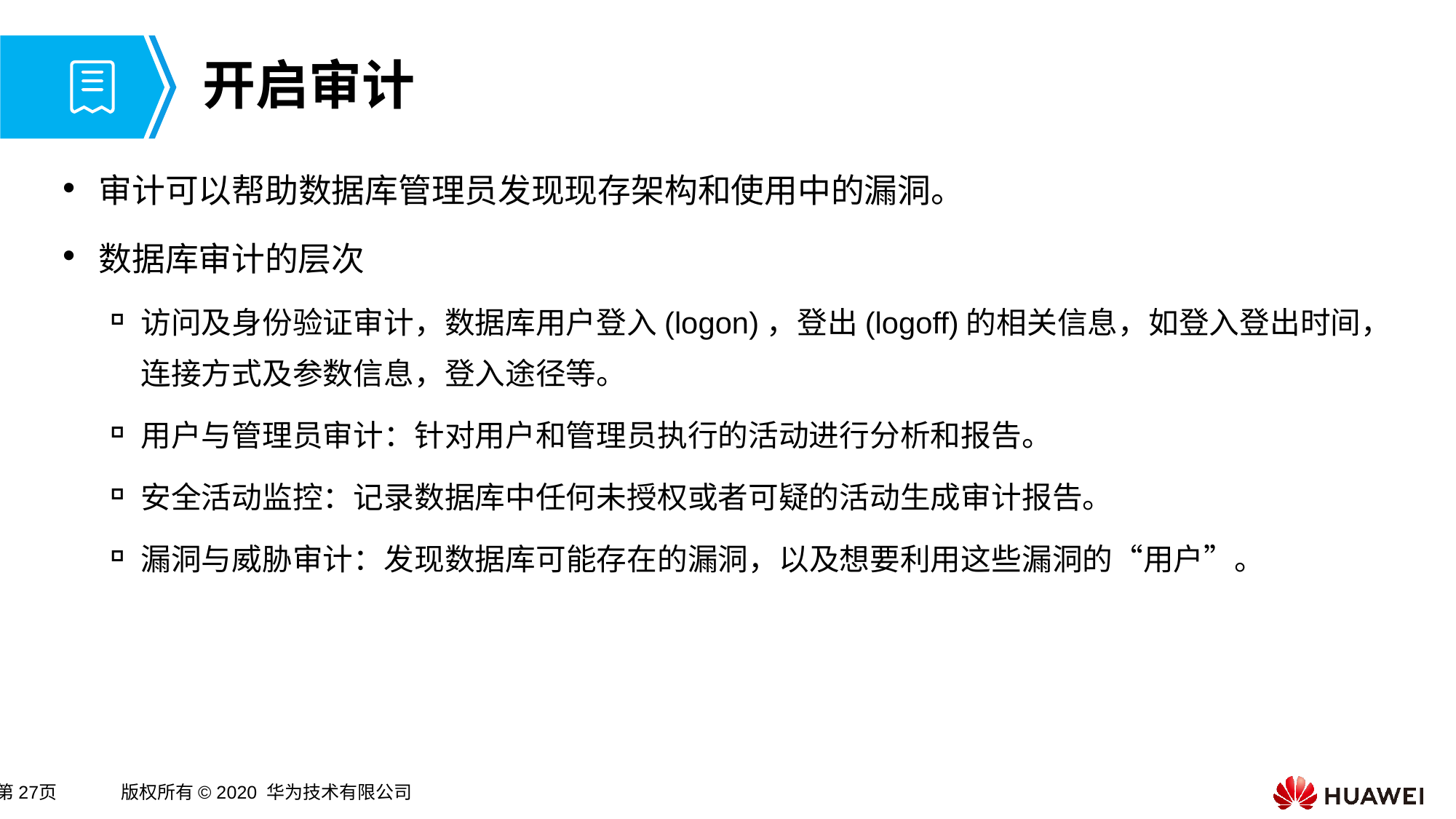

# 开启审计
审计可以帮助数据库管理员发现现存架构和使用中的漏洞。
数据库审计的层次
访问及身份验证审计，数据库用户登入(logon)，登出(logoff)的相关信息，如登入登出时间，连接方式及参数信息，登入途径等。
用户与管理员审计：针对用户和管理员执行的活动进行分析和报告。
安全活动监控：记录数据库中任何未授权或者可疑的活动生成审计报告。
漏洞与威胁审计：发现数据库可能存在的漏洞，以及想要利用这些漏洞的“用户”。